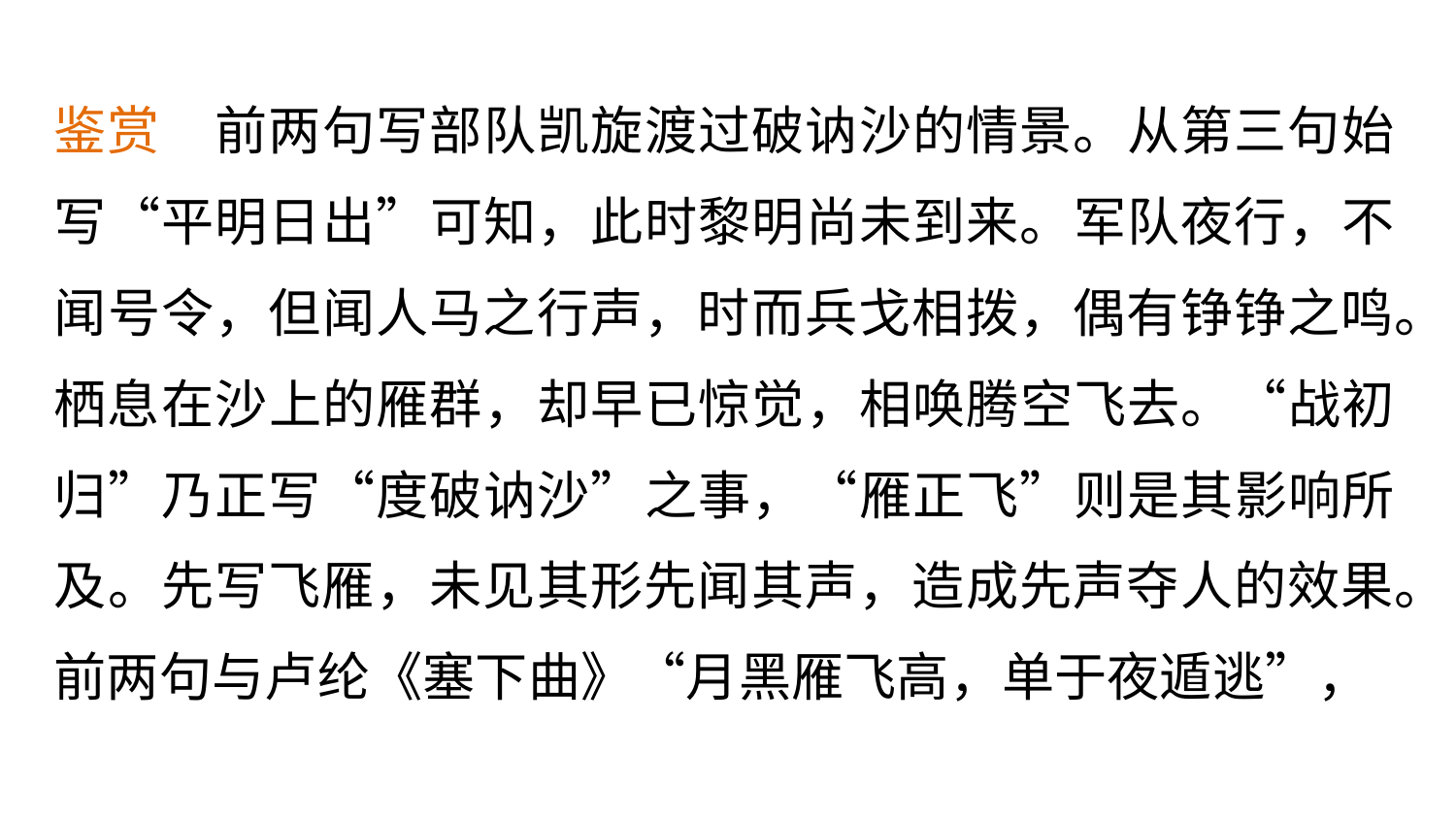

鉴赏　前两句写部队凯旋渡过破讷沙的情景。从第三句始写“平明日出”可知，此时黎明尚未到来。军队夜行，不闻号令，但闻人马之行声，时而兵戈相拨，偶有铮铮之鸣。栖息在沙上的雁群，却早已惊觉，相唤腾空飞去。“战初归”乃正写“度破讷沙”之事，“雁正飞”则是其影响所及。先写飞雁，未见其形先闻其声，造成先声夺人的效果。前两句与卢纶《塞下曲》“月黑雁飞高，单于夜遁逃”，